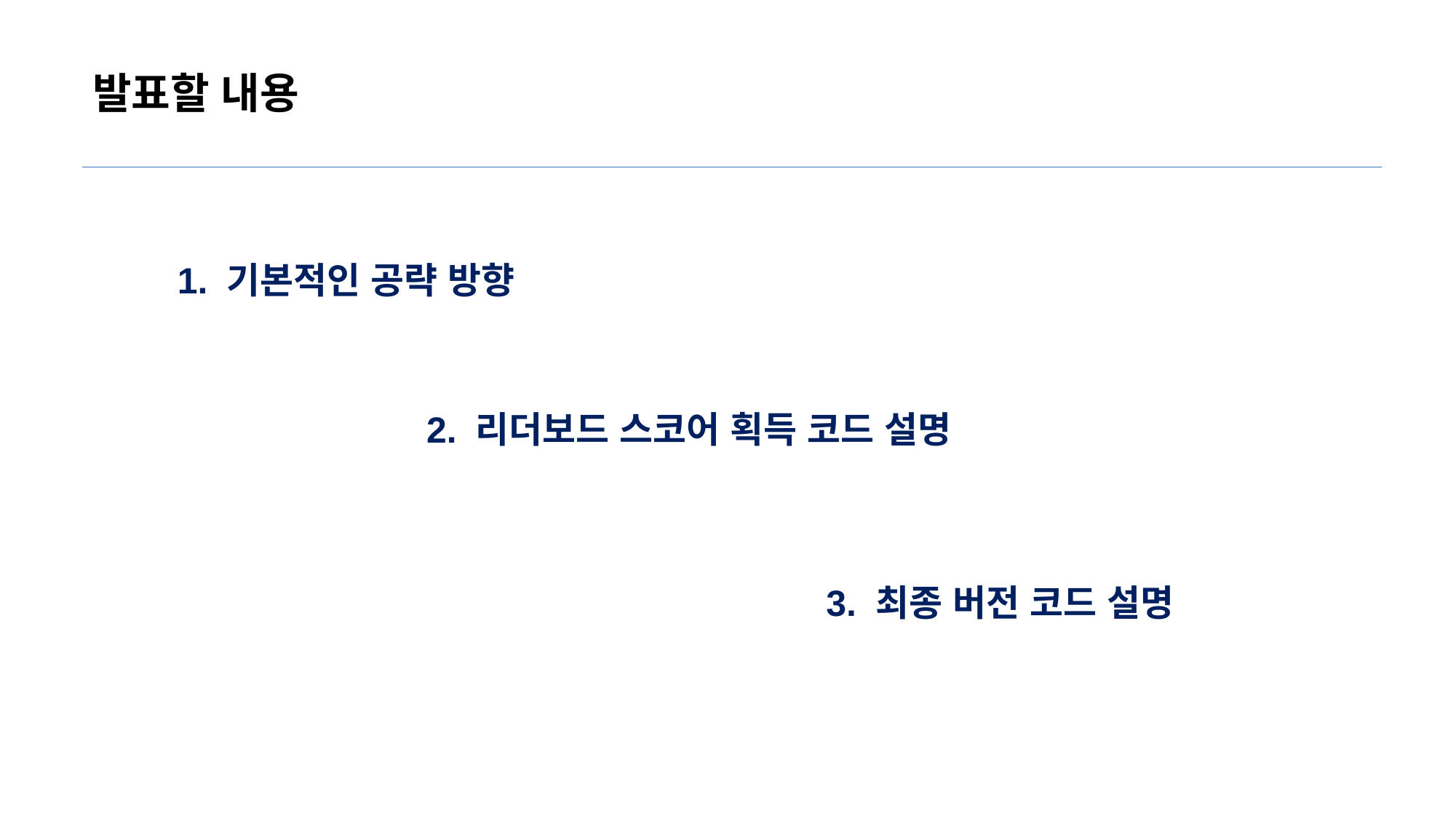

발표할 내용
1. 기본적인 공략 방향
2. 리더보드 스코어 획득 코드 설명
3. 최종 버전 코드 설명